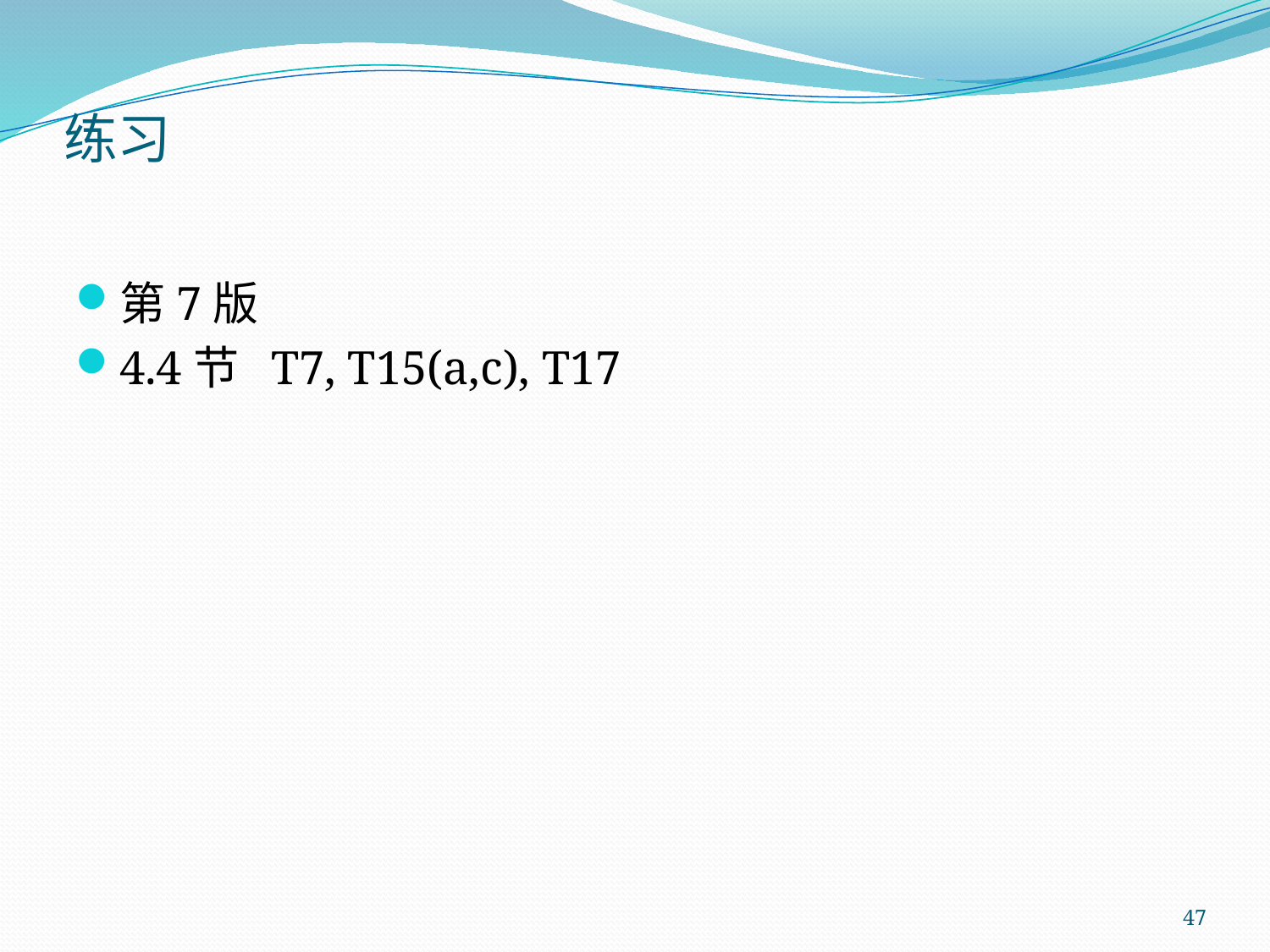

# 练习
第7版
4.4节  T7, T15(a,c), T17
47